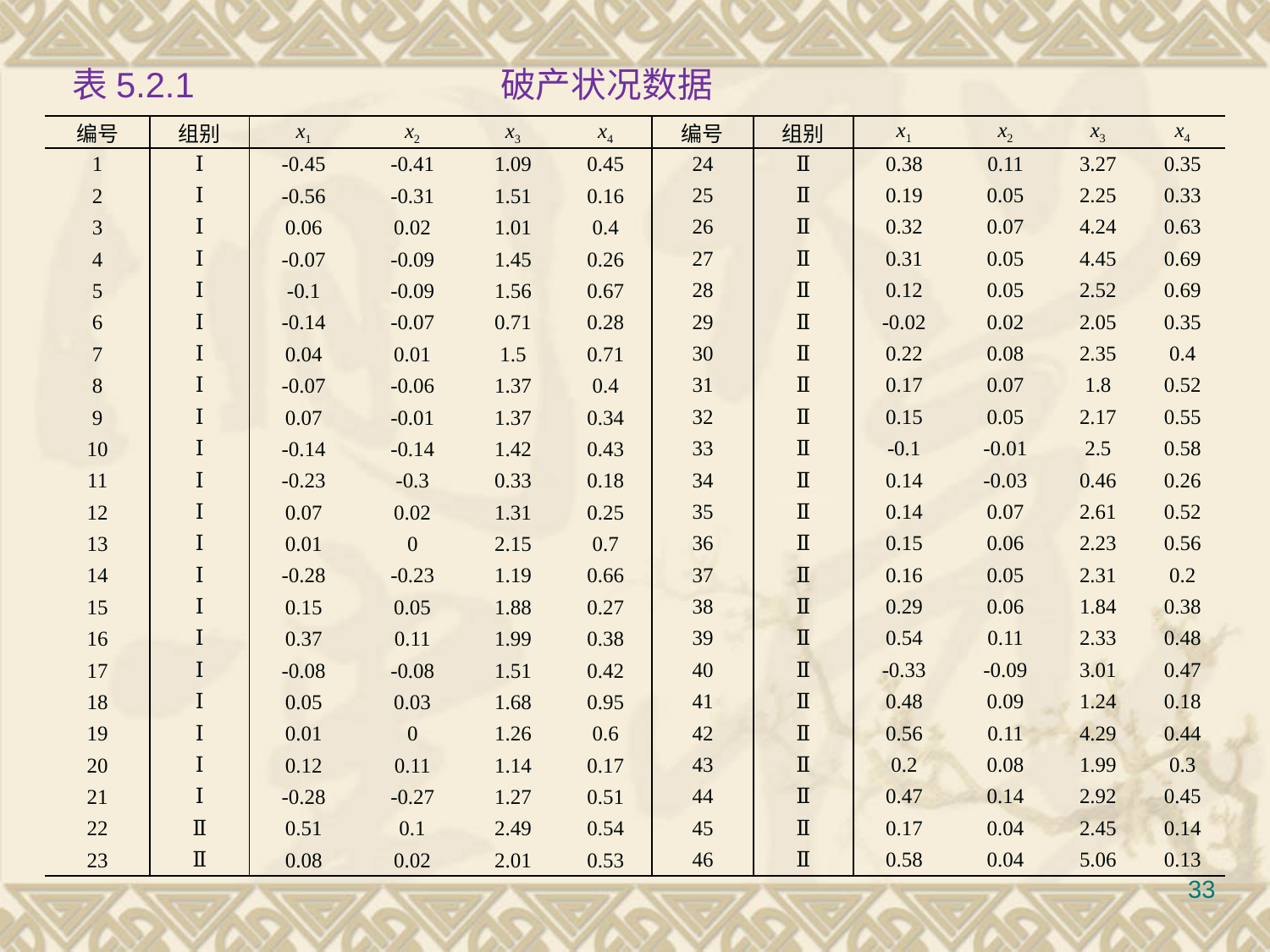

表5.2.1			    破产状况数据
#
| 编号 | 组别 | x1 | x2 | x3 | x4 | 编号 | 组别 | x1 | x2 | x3 | x4 |
| --- | --- | --- | --- | --- | --- | --- | --- | --- | --- | --- | --- |
| 1 | Ⅰ | -0.45 | -0.41 | 1.09 | 0.45 | 24 | Ⅱ | 0.38 | 0.11 | 3.27 | 0.35 |
| 2 | Ⅰ | -0.56 | -0.31 | 1.51 | 0.16 | 25 | Ⅱ | 0.19 | 0.05 | 2.25 | 0.33 |
| 3 | Ⅰ | 0.06 | 0.02 | 1.01 | 0.4 | 26 | Ⅱ | 0.32 | 0.07 | 4.24 | 0.63 |
| 4 | Ⅰ | -0.07 | -0.09 | 1.45 | 0.26 | 27 | Ⅱ | 0.31 | 0.05 | 4.45 | 0.69 |
| 5 | Ⅰ | -0.1 | -0.09 | 1.56 | 0.67 | 28 | Ⅱ | 0.12 | 0.05 | 2.52 | 0.69 |
| 6 | Ⅰ | -0.14 | -0.07 | 0.71 | 0.28 | 29 | Ⅱ | -0.02 | 0.02 | 2.05 | 0.35 |
| 7 | Ⅰ | 0.04 | 0.01 | 1.5 | 0.71 | 30 | Ⅱ | 0.22 | 0.08 | 2.35 | 0.4 |
| 8 | Ⅰ | -0.07 | -0.06 | 1.37 | 0.4 | 31 | Ⅱ | 0.17 | 0.07 | 1.8 | 0.52 |
| 9 | Ⅰ | 0.07 | -0.01 | 1.37 | 0.34 | 32 | Ⅱ | 0.15 | 0.05 | 2.17 | 0.55 |
| 10 | Ⅰ | -0.14 | -0.14 | 1.42 | 0.43 | 33 | Ⅱ | -0.1 | -0.01 | 2.5 | 0.58 |
| 11 | Ⅰ | -0.23 | -0.3 | 0.33 | 0.18 | 34 | Ⅱ | 0.14 | -0.03 | 0.46 | 0.26 |
| 12 | Ⅰ | 0.07 | 0.02 | 1.31 | 0.25 | 35 | Ⅱ | 0.14 | 0.07 | 2.61 | 0.52 |
| 13 | Ⅰ | 0.01 | 0 | 2.15 | 0.7 | 36 | Ⅱ | 0.15 | 0.06 | 2.23 | 0.56 |
| 14 | Ⅰ | -0.28 | -0.23 | 1.19 | 0.66 | 37 | Ⅱ | 0.16 | 0.05 | 2.31 | 0.2 |
| 15 | Ⅰ | 0.15 | 0.05 | 1.88 | 0.27 | 38 | Ⅱ | 0.29 | 0.06 | 1.84 | 0.38 |
| 16 | Ⅰ | 0.37 | 0.11 | 1.99 | 0.38 | 39 | Ⅱ | 0.54 | 0.11 | 2.33 | 0.48 |
| 17 | Ⅰ | -0.08 | -0.08 | 1.51 | 0.42 | 40 | Ⅱ | -0.33 | -0.09 | 3.01 | 0.47 |
| 18 | Ⅰ | 0.05 | 0.03 | 1.68 | 0.95 | 41 | Ⅱ | 0.48 | 0.09 | 1.24 | 0.18 |
| 19 | Ⅰ | 0.01 | 0 | 1.26 | 0.6 | 42 | Ⅱ | 0.56 | 0.11 | 4.29 | 0.44 |
| 20 | Ⅰ | 0.12 | 0.11 | 1.14 | 0.17 | 43 | Ⅱ | 0.2 | 0.08 | 1.99 | 0.3 |
| 21 | Ⅰ | -0.28 | -0.27 | 1.27 | 0.51 | 44 | Ⅱ | 0.47 | 0.14 | 2.92 | 0.45 |
| 22 | Ⅱ | 0.51 | 0.1 | 2.49 | 0.54 | 45 | Ⅱ | 0.17 | 0.04 | 2.45 | 0.14 |
| 23 | Ⅱ | 0.08 | 0.02 | 2.01 | 0.53 | 46 | Ⅱ | 0.58 | 0.04 | 5.06 | 0.13 |
33